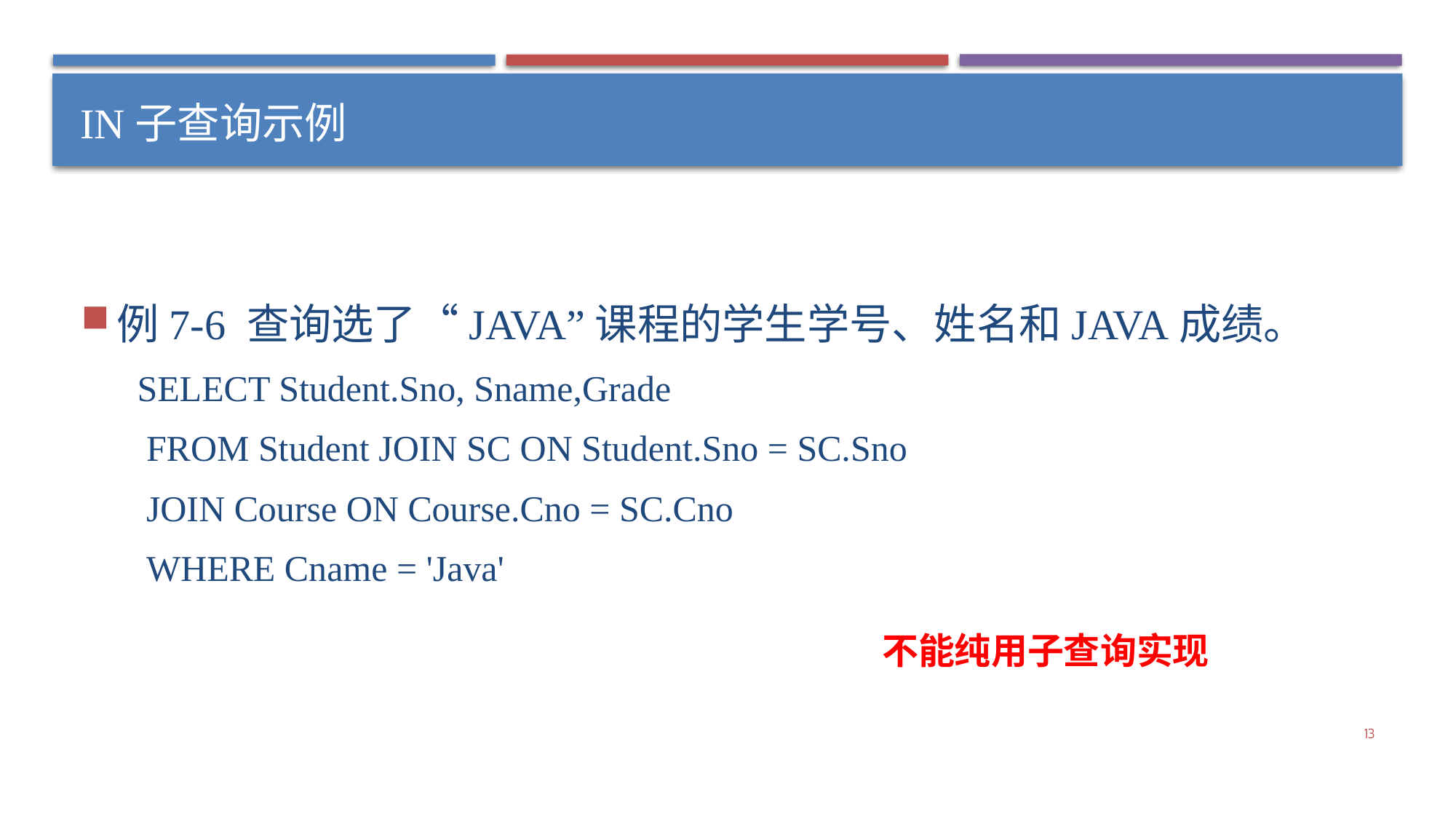

# IN子查询示例
例7-6 查询选了“JAVA”课程的学生学号、姓名和JAVA成绩。
  SELECT Student.Sno, Sname,Grade
   FROM Student JOIN SC ON Student.Sno = SC.Sno
   JOIN Course ON Course.Cno = SC.Cno
   WHERE Cname = 'Java'
不能纯用子查询实现
13